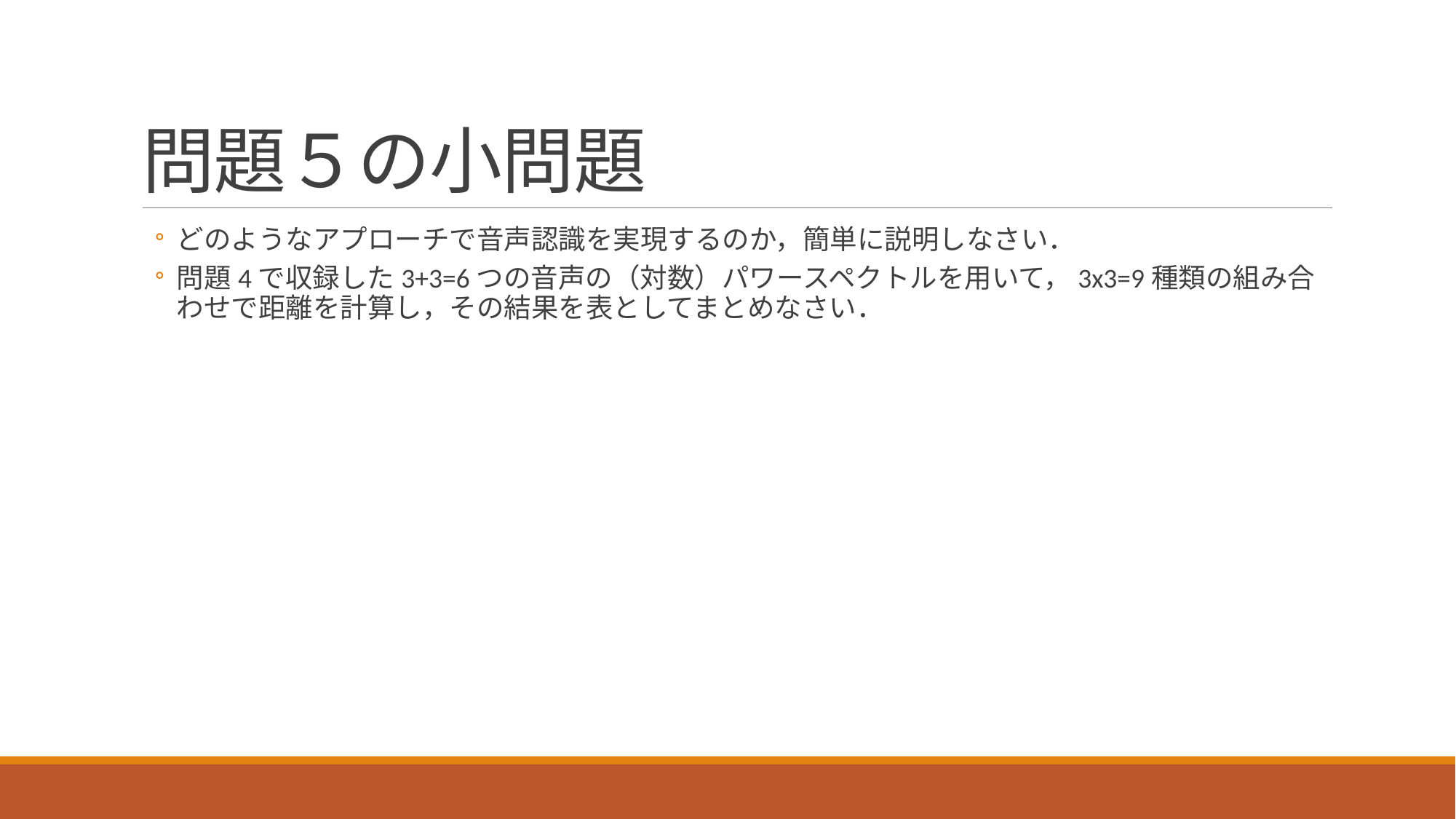

# 問題５の小問題
どのようなアプローチで音声認識を実現するのか，簡単に説明しなさい．
問題4で収録した3+3=6つの音声の（対数）パワースペクトルを用いて，3x3=9種類の組み合わせで距離を計算し，その結果を表としてまとめなさい．